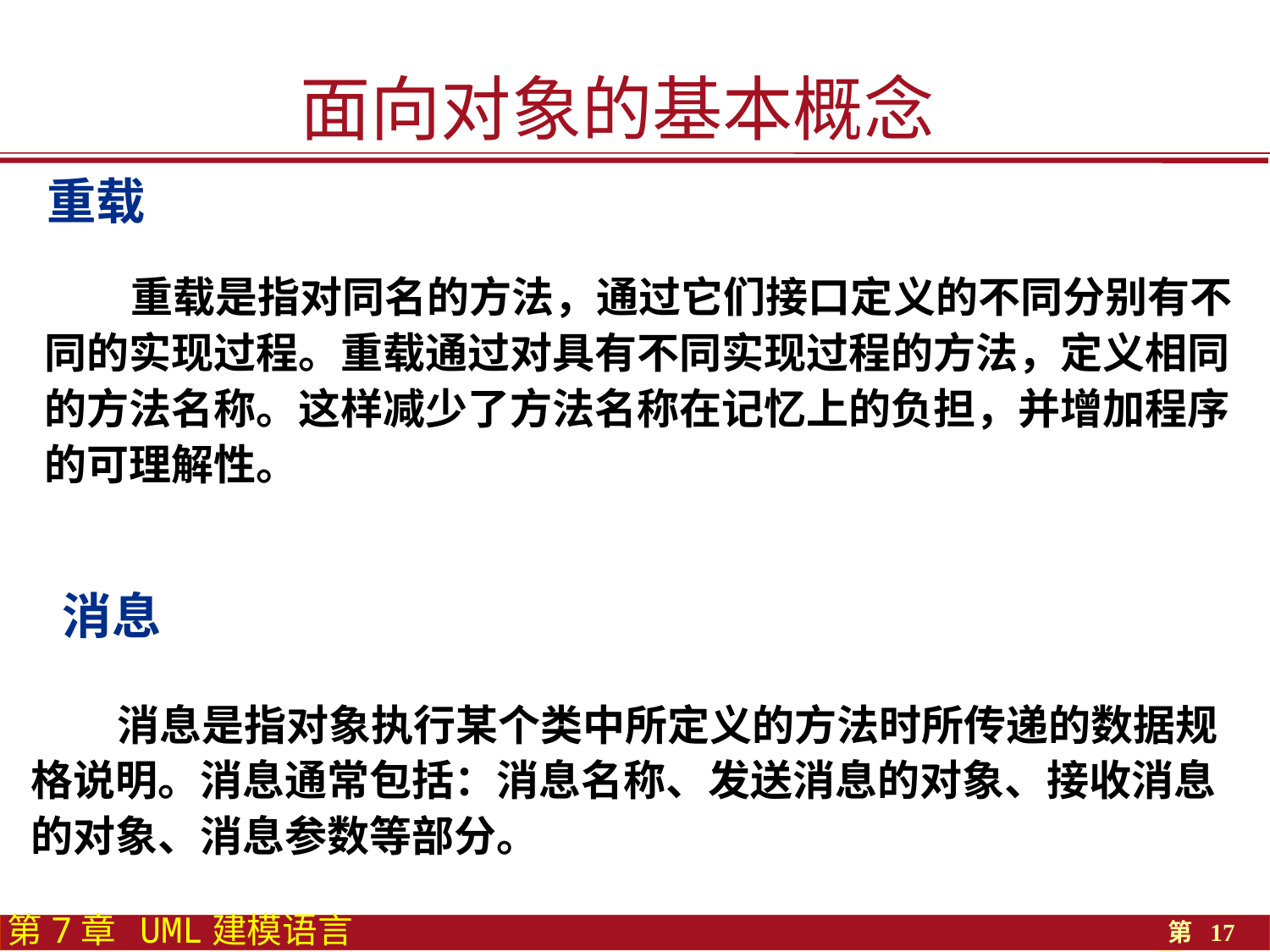

面向对象的基本概念
重载
        重载是指对同名的方法，通过它们接口定义的不同分别有不同的实现过程。重载通过对具有不同实现过程的方法，定义相同的方法名称。这样减少了方法名称在记忆上的负担，并增加程序的可理解性。
消息
        消息是指对象执行某个类中所定义的方法时所传递的数据规格说明。消息通常包括：消息名称、发送消息的对象、接收消息的对象、消息参数等部分。